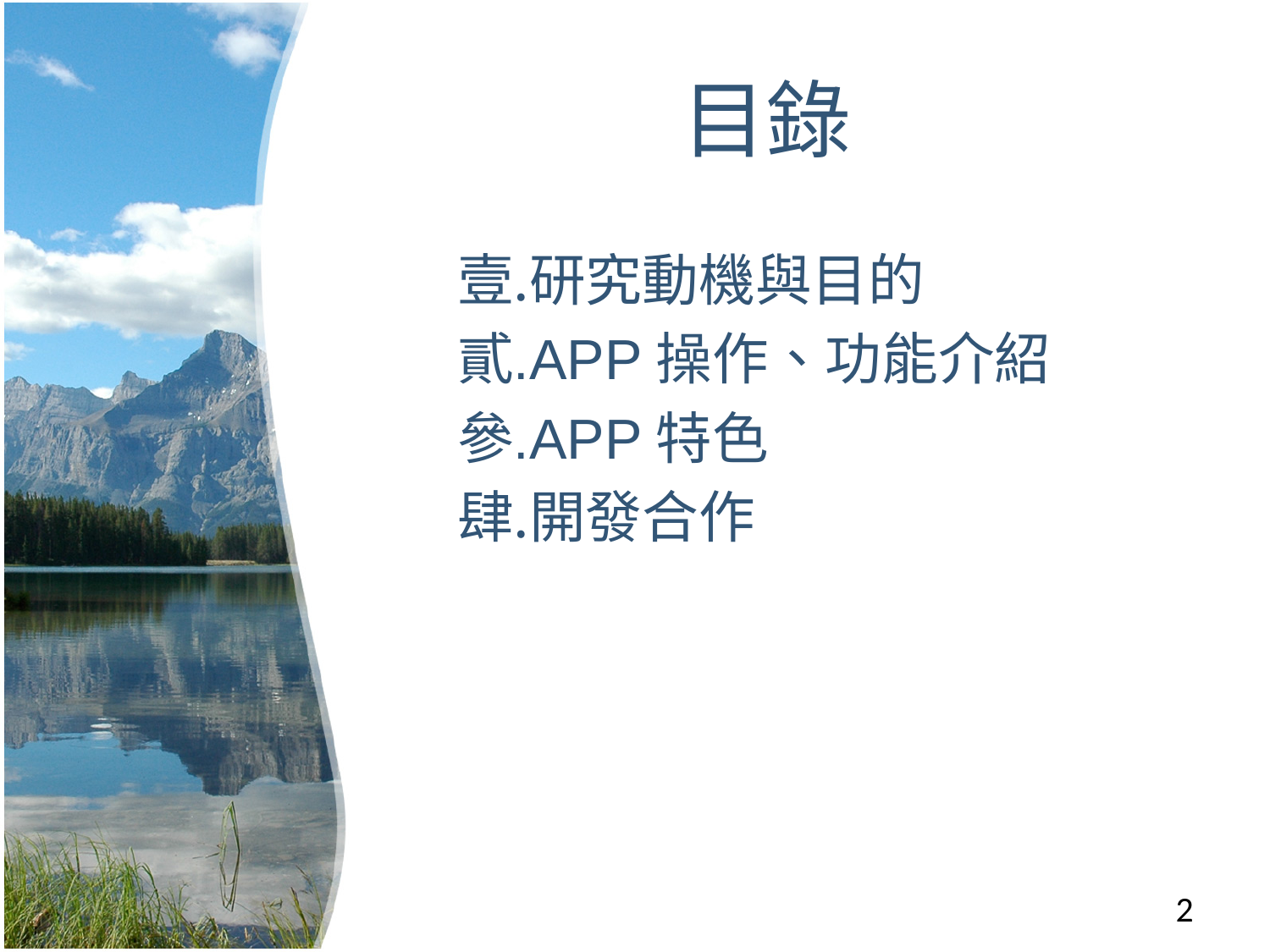

# 目錄
研究動機與目的
APP操作、功能介紹
APP特色
開發合作

2